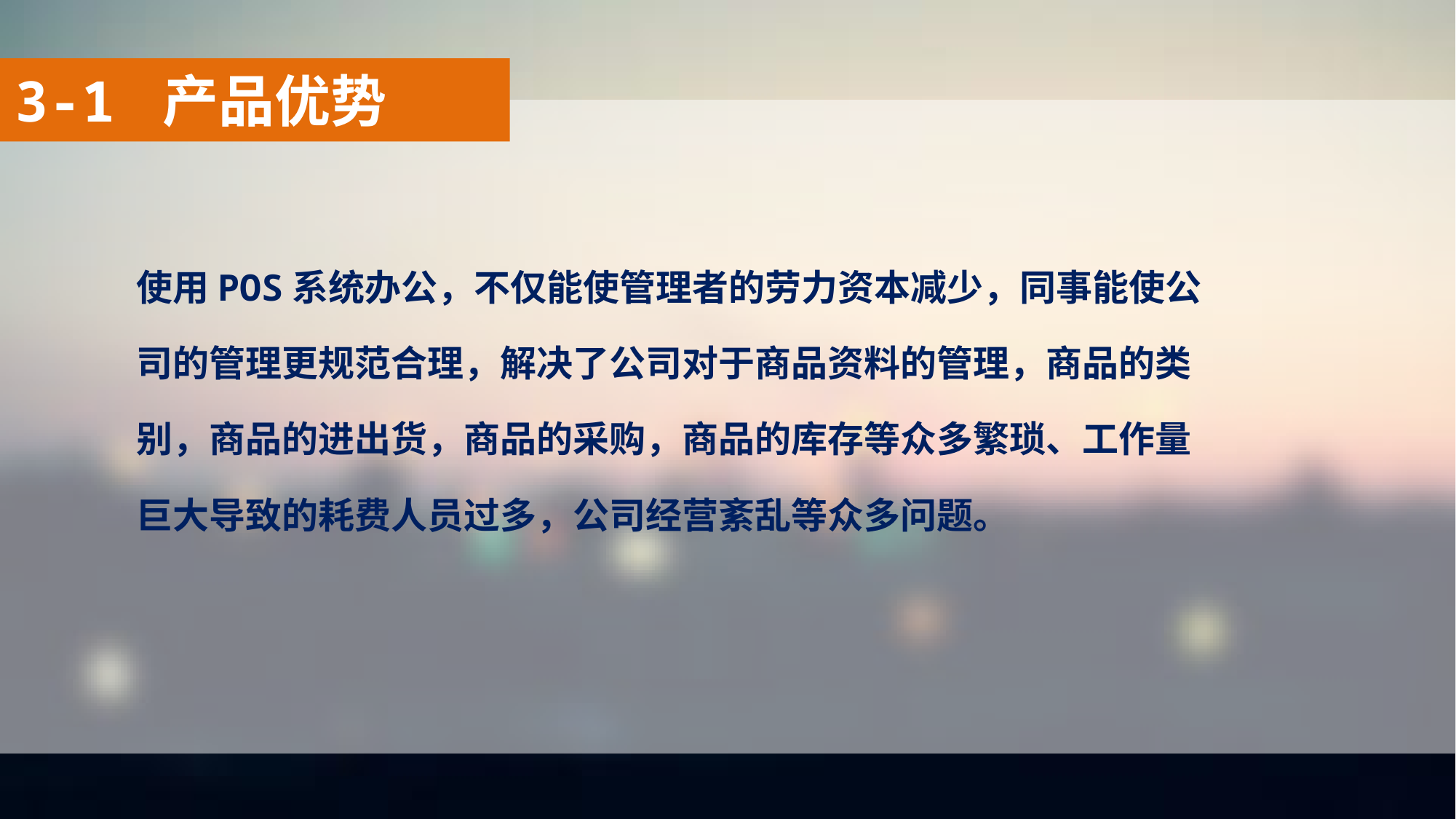

3-1 产品优势
使用POS系统办公，不仅能使管理者的劳力资本减少，同事能使公司的管理更规范合理，解决了公司对于商品资料的管理，商品的类别，商品的进出货，商品的采购，商品的库存等众多繁琐、工作量巨大导致的耗费人员过多，公司经营紊乱等众多问题。